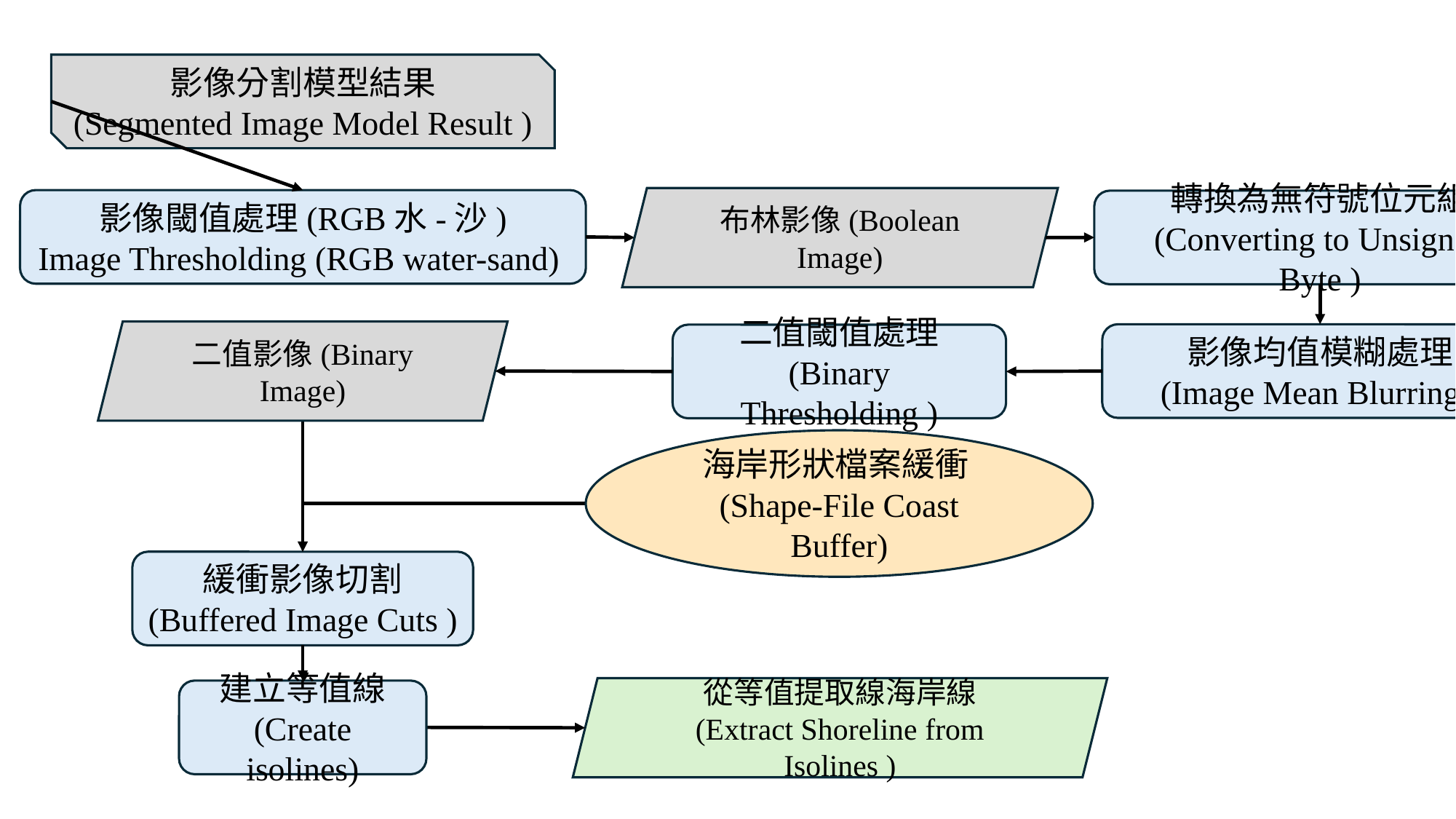

影像分割模型結果
(Segmented Image Model Result )
布林影像(Boolean Image)
影像閾值處理(RGB水-沙)
Image Thresholding (RGB water-sand)
轉換為無符號位元組
(Converting to Unsigned Byte )
二值影像(Binary Image)
影像均值模糊處理
(Image Mean Blurring )
二值閾值處理
(Binary Thresholding )
海岸形狀檔案緩衝(Shape-File Coast Buffer)
緩衝影像切割
(Buffered Image Cuts )
從等值提取線海岸線
(Extract Shoreline from Isolines )
建立等值線
(Create isolines)
Segmented image model result → 影像分割模型結果
Image thresholding (RGB water-sand) → 影像閾值處理（RGB水-沙）
Boolean image → 布林影像
Converting to unsigned byte → 轉換為無符號位元組
Binary image → 二值影像
Binary thresholding → 二值閾值處理
Image mean blurring → 影像均值模糊處理
Shape-File coast buffer → 海岸緩衝形狀檔案
Buffered image cuts → 緩衝影像切割
Create isolines → 建立等值線
Extract shoreline from isolines → 從等值線中提取海岸線